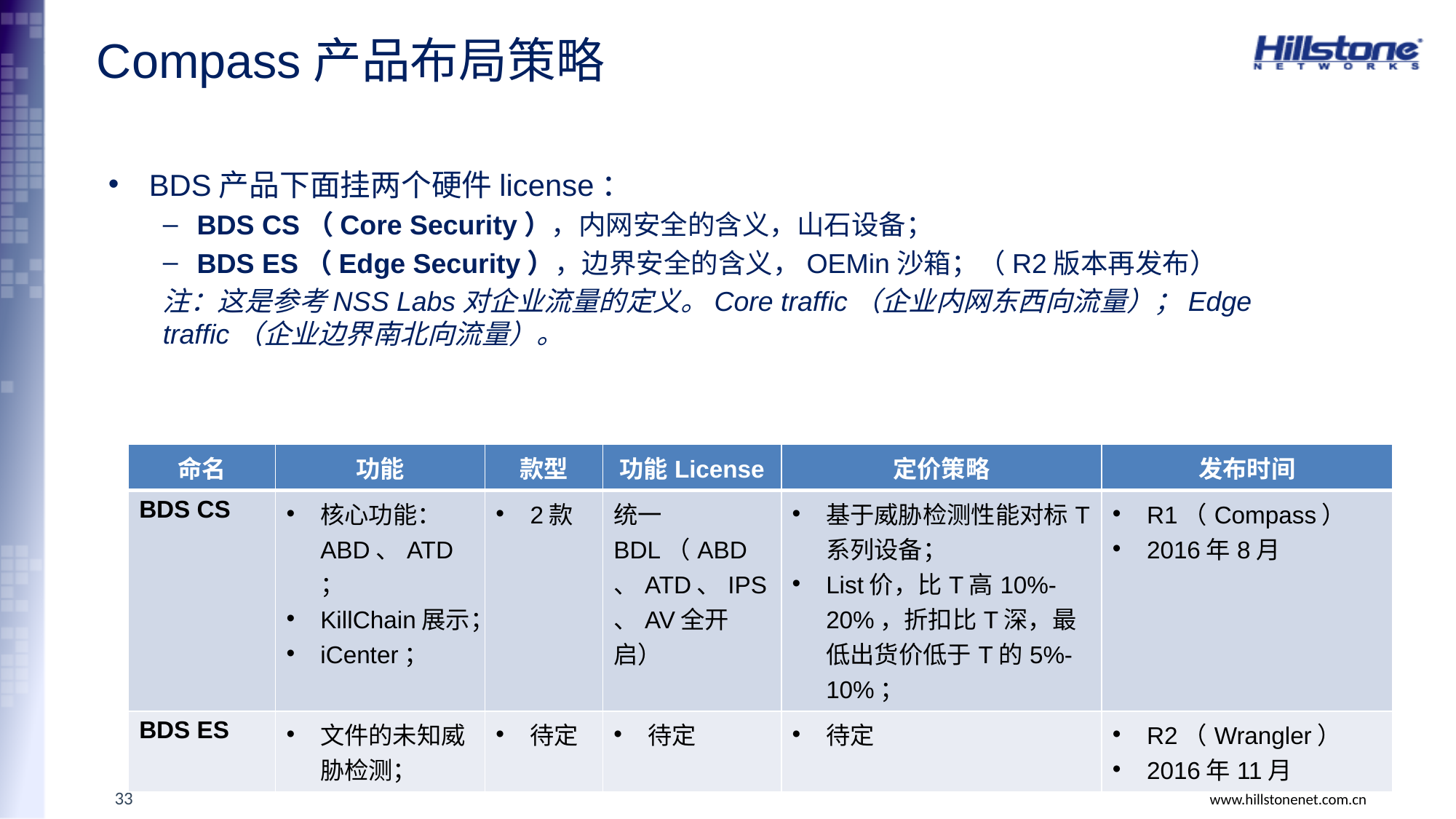

# Compass产品布局策略
BDS产品下面挂两个硬件license：
BDS CS（Core Security），内网安全的含义，山石设备；
BDS ES（Edge Security），边界安全的含义，OEMin沙箱；（R2版本再发布）
注：这是参考NSS Labs对企业流量的定义。Core traffic（企业内网东西向流量）；Edge traffic（企业边界南北向流量）。
| 命名 | 功能 | 款型 | 功能License | 定价策略 | 发布时间 |
| --- | --- | --- | --- | --- | --- |
| BDS CS | 核心功能：ABD、ATD； KillChain展示； iCenter； | 2款 | 统一BDL（ABD、ATD、IPS、AV全开启） | 基于威胁检测性能对标T系列设备； List价，比T高10%-20%，折扣比T深，最低出货价低于T的5%-10%； | R1（Compass） 2016年8月 |
| BDS ES | 文件的未知威胁检测； | 待定 | 待定 | 待定 | R2（Wrangler） 2016年11月 |